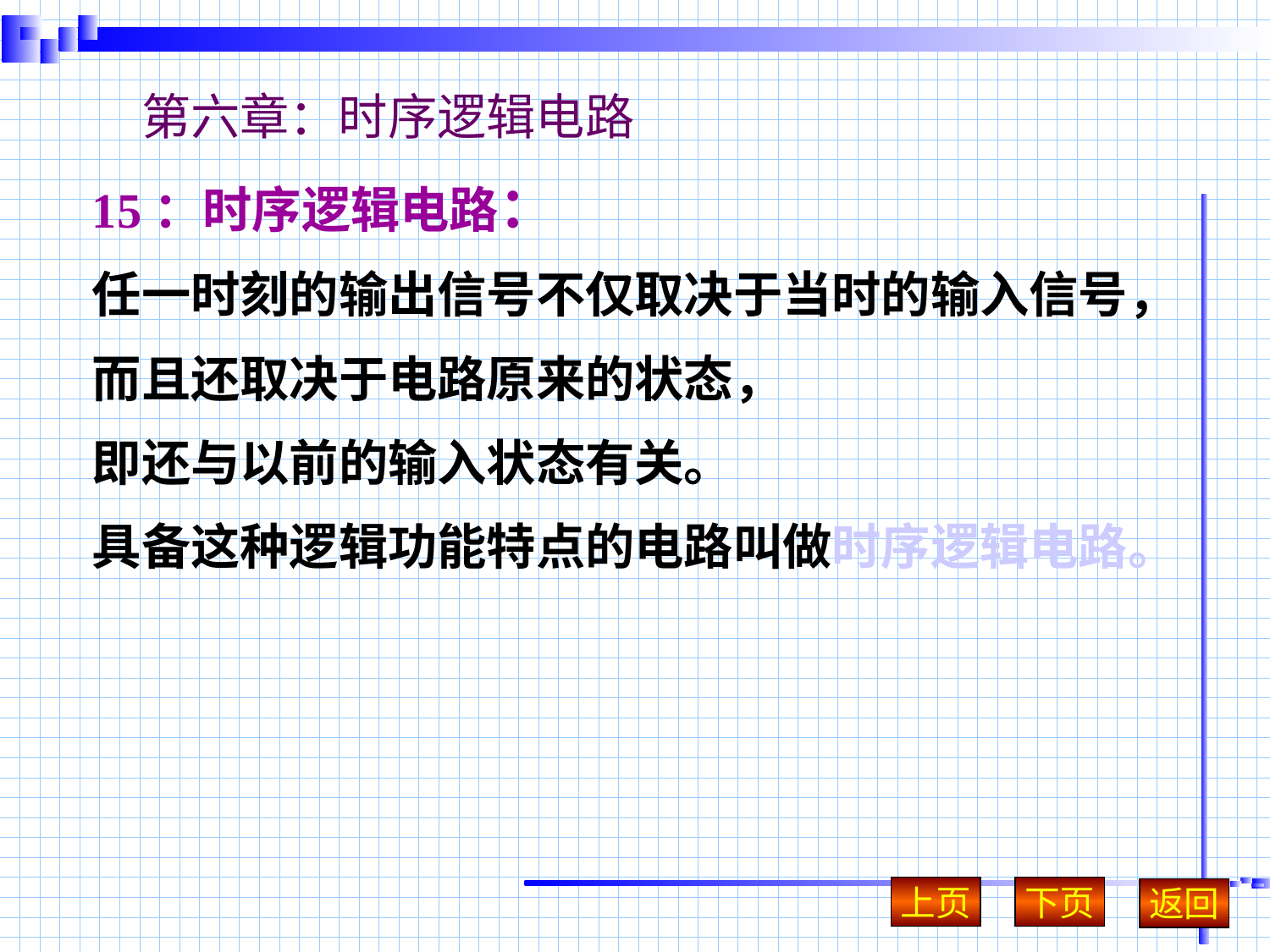

# 第六章：时序逻辑电路
15：时序逻辑电路：
任一时刻的输出信号不仅取决于当时的输入信号，
而且还取决于电路原来的状态，
即还与以前的输入状态有关。
具备这种逻辑功能特点的电路叫做时序逻辑电路。
上页
下页
返回